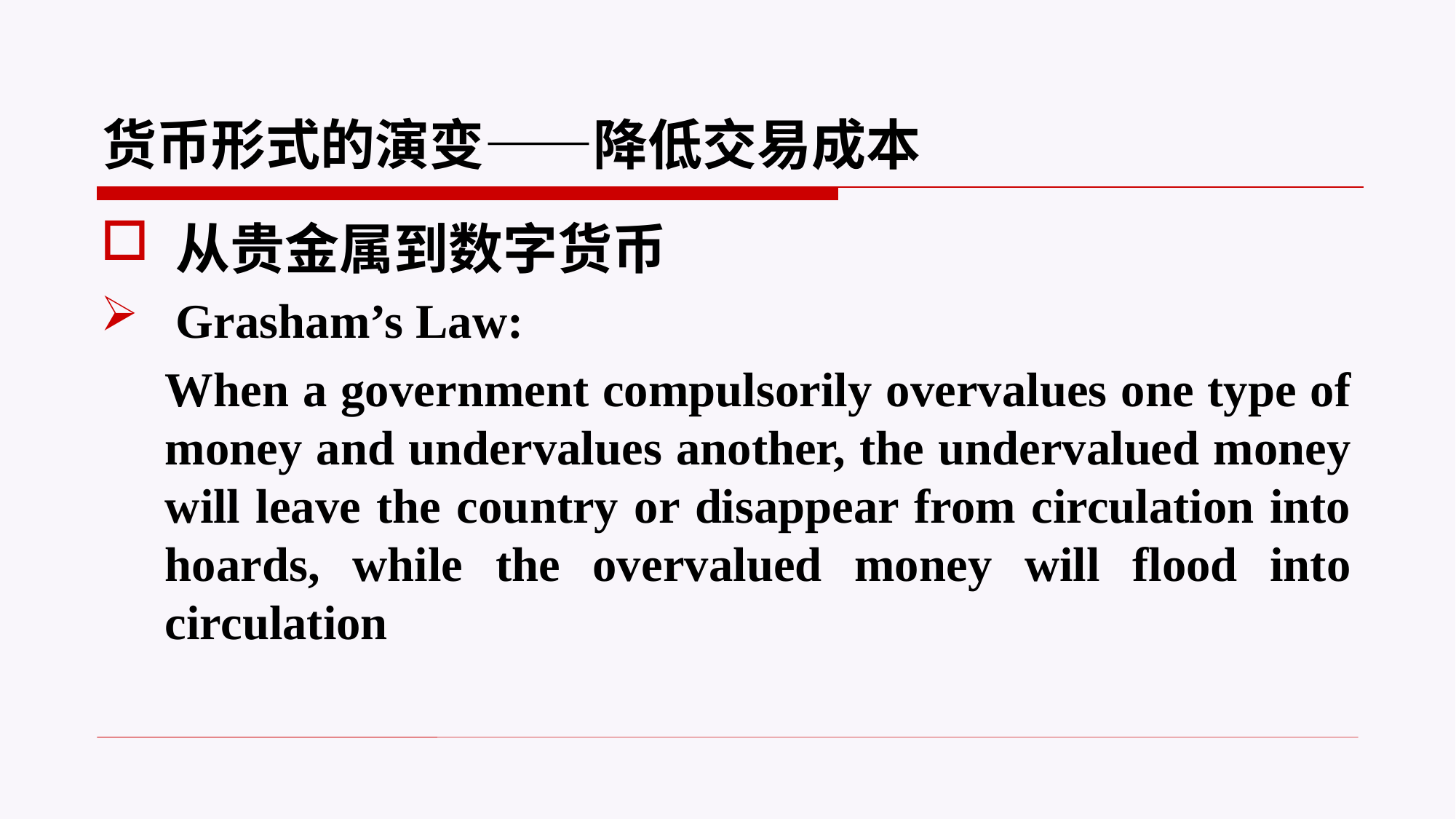

# 货币形式的演变——降低交易成本
从贵金属到数字货币
Grasham’s Law:
When a government compulsorily overvalues one type of money and undervalues another, the undervalued money will leave the country or disappear from circulation into hoards, while the overvalued money will flood into circulation